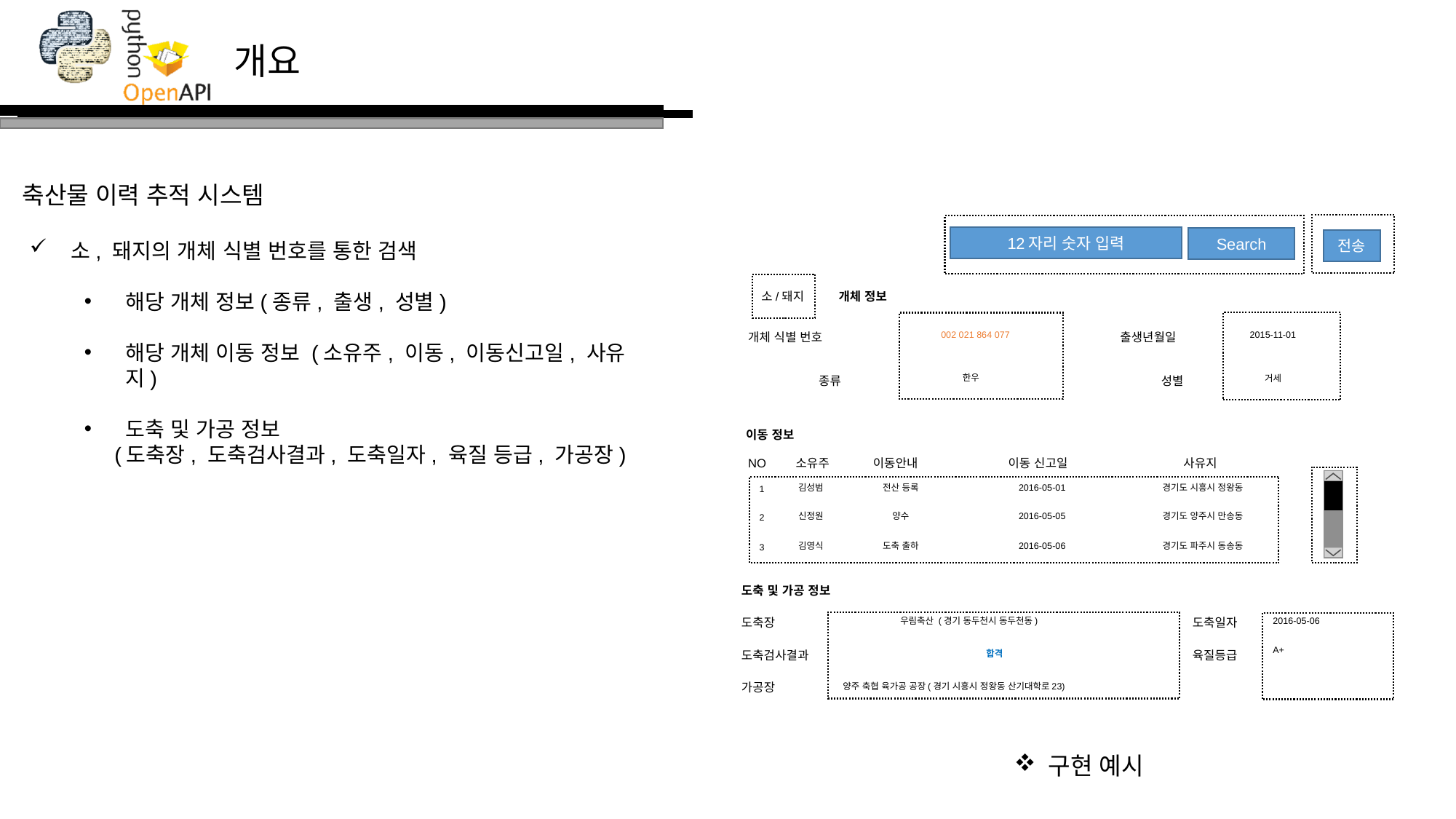

축산물 이력 추적 시스템

12자리 숫자 입력
Search
전송

소/돼지
개체 정보

002 021 864 077
2015-11-01
개체 식별 번호
출생년월일
한우
거세
종류
성별
이동 정보
NO
소유주
이동안내
이동 신고일
사유지

김성범
전산 등록
2016-05-01
경기도 시흥시 정왕동

1
신정원
양수
2016-05-05
경기도 양주시 만송동
2
김영식
도축 출하
2016-05-06
경기도 파주시 동송동
3
도축 및 가공 정보
도축장
우림축산 (경기 동두천시 동두천동)
도축일자
2016-05-06

A+
도축검사결과
합격
육질등급
가공장
양주 축협 육가공 공장(경기 시흥시 정왕동 산기대학로23)
소, 돼지의 개체 식별 번호를 통한 검색

해당 개체 정보(종류, 출생, 성별)

해당 개체 이동 정보 (소유주, 이동, 이동신고일, 사유지)

도축 및 가공 정보
     (도축장, 도축검사결과, 도축일자, 육질 등급, 가공장)
구현 예시